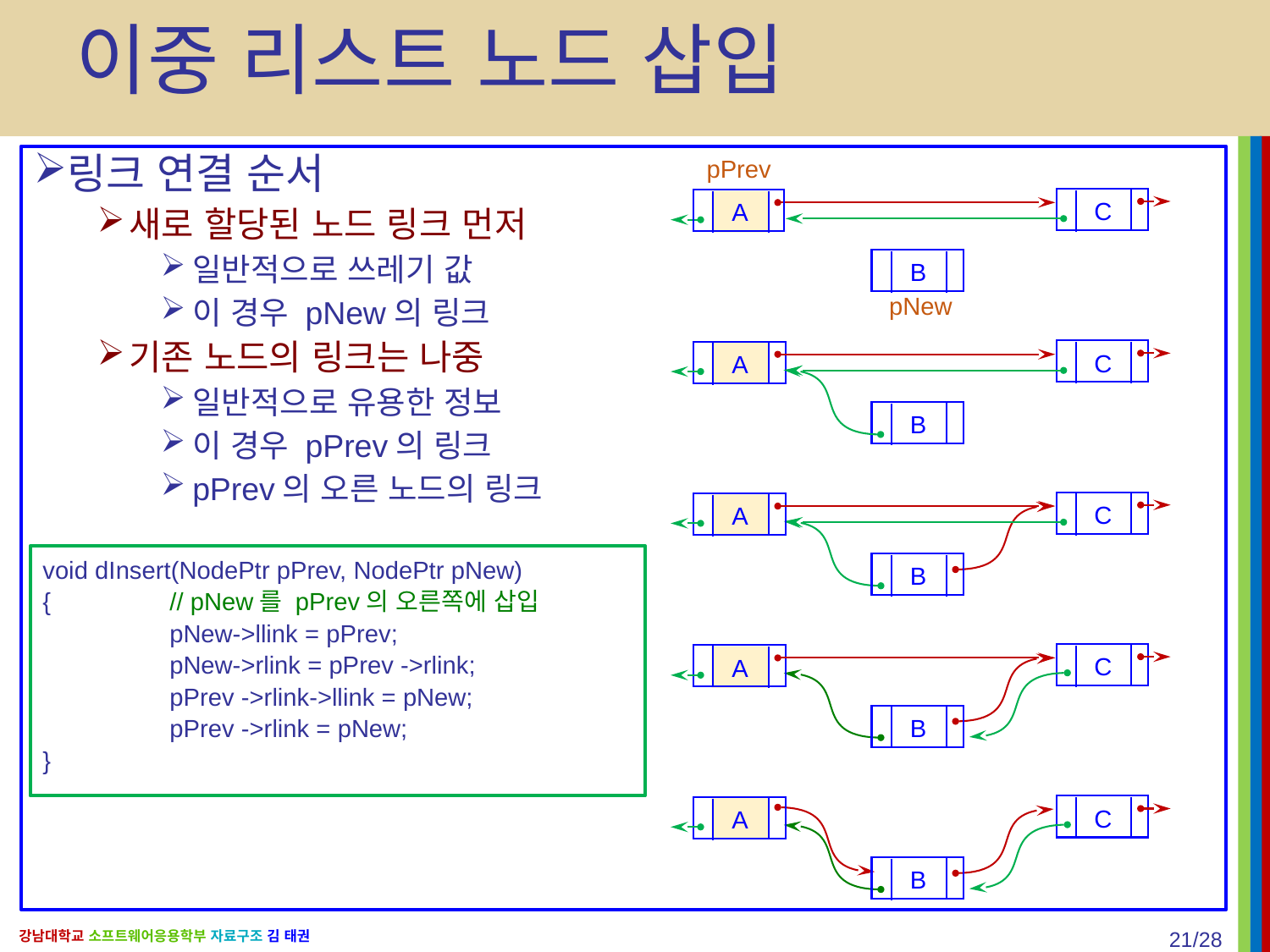

# 이중 리스트 노드 삽입
링크 연결 순서
새로 할당된 노드 링크 먼저
일반적으로 쓰레기 값
이 경우 pNew의 링크
기존 노드의 링크는 나중
일반적으로 유용한 정보
이 경우 pPrev의 링크
pPrev의 오른 노드의 링크
pPrev

C

A

B

pNew

C

A

B

C

A

B

void dInsert(NodePtr pPrev, NodePtr pNew)
{	// pNew를 pPrev의 오른쪽에 삽입
	pNew->llink = pPrev;
	pNew->rlink = pPrev ->rlink;
	pPrev ->rlink->llink = pNew;
	pPrev ->rlink = pNew;
}

C

A

B

C

A

B

21/28